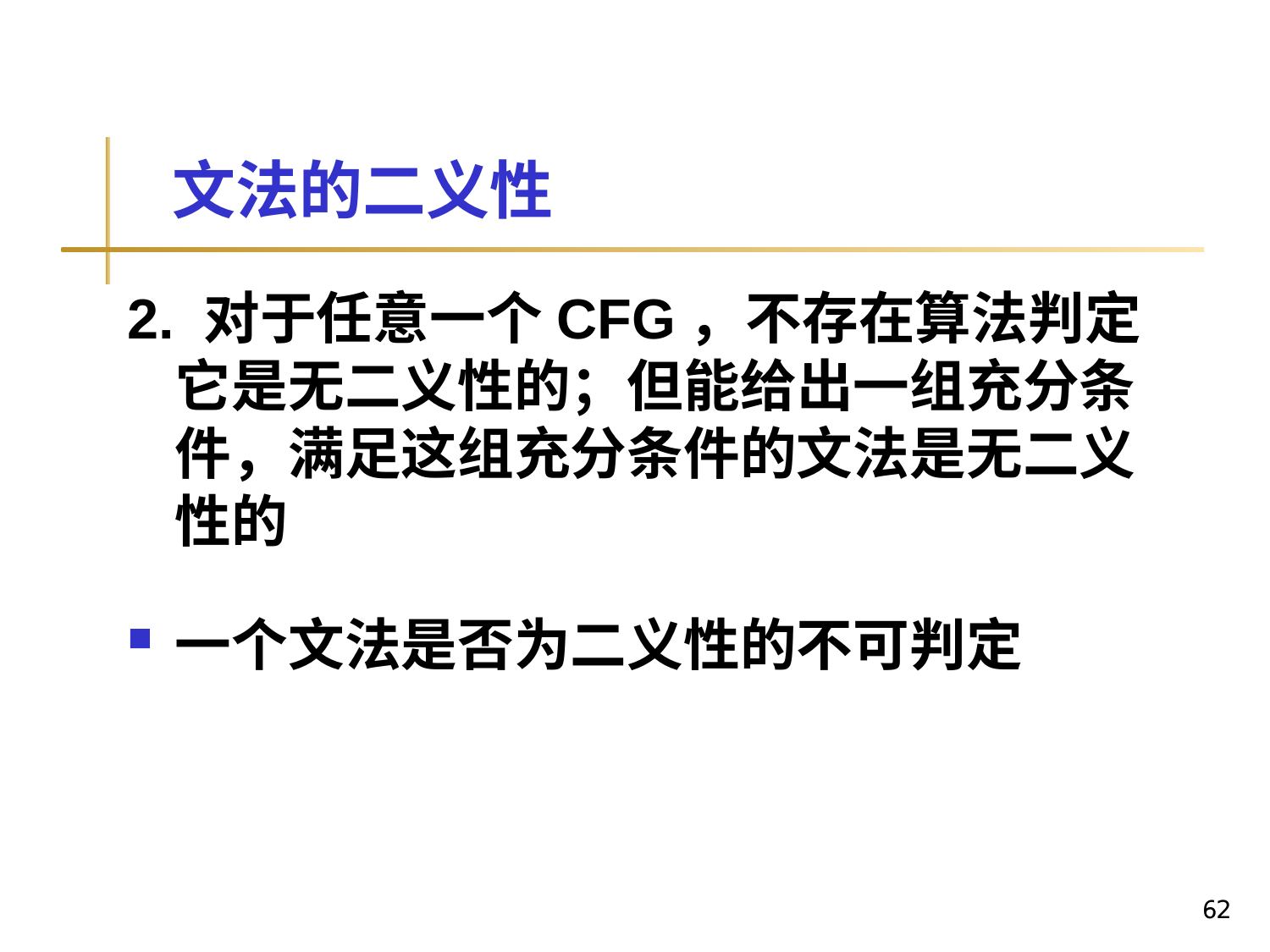

# 文法的二义性
2. 对于任意一个CFG，不存在算法判定它是无二义性的；但能给出一组充分条件，满足这组充分条件的文法是无二义性的
一个文法是否为二义性的不可判定
62